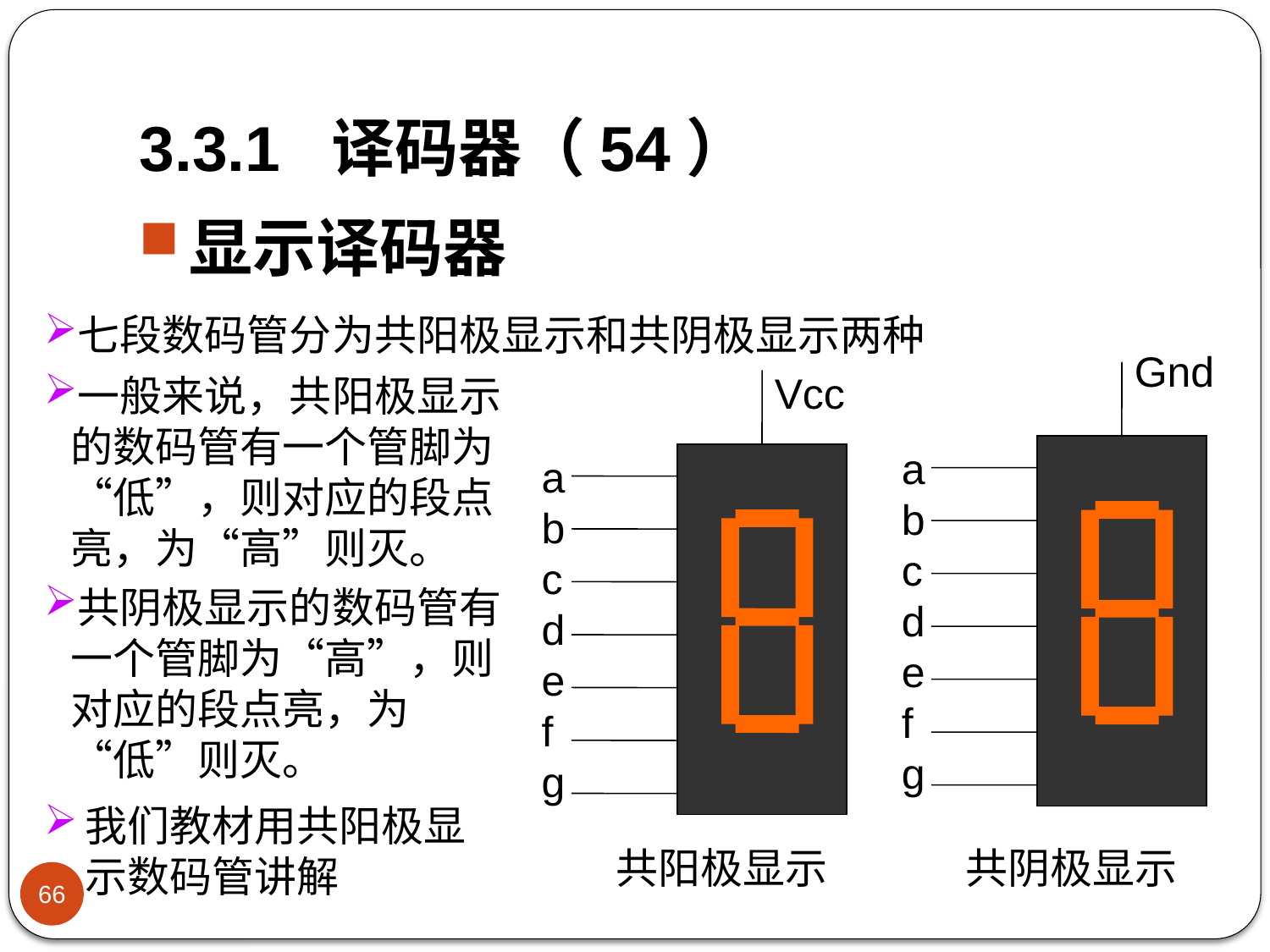

# 3.3.1  译码器（54）
显示译码器
七段数码管分为共阳极显示和共阴极显示两种
Gnd

a
b
c
d
e
f
g

共阴极显示
Vcc

a
b
c
d
e
f
g

共阳极显示
一般来说，共阳极显示的数码管有一个管脚为“低”，则对应的段点亮，为“高”则灭。
共阴极显示的数码管有一个管脚为“高”，则对应的段点亮，为“低”则灭。
我们教材用共阳极显示数码管讲解
66